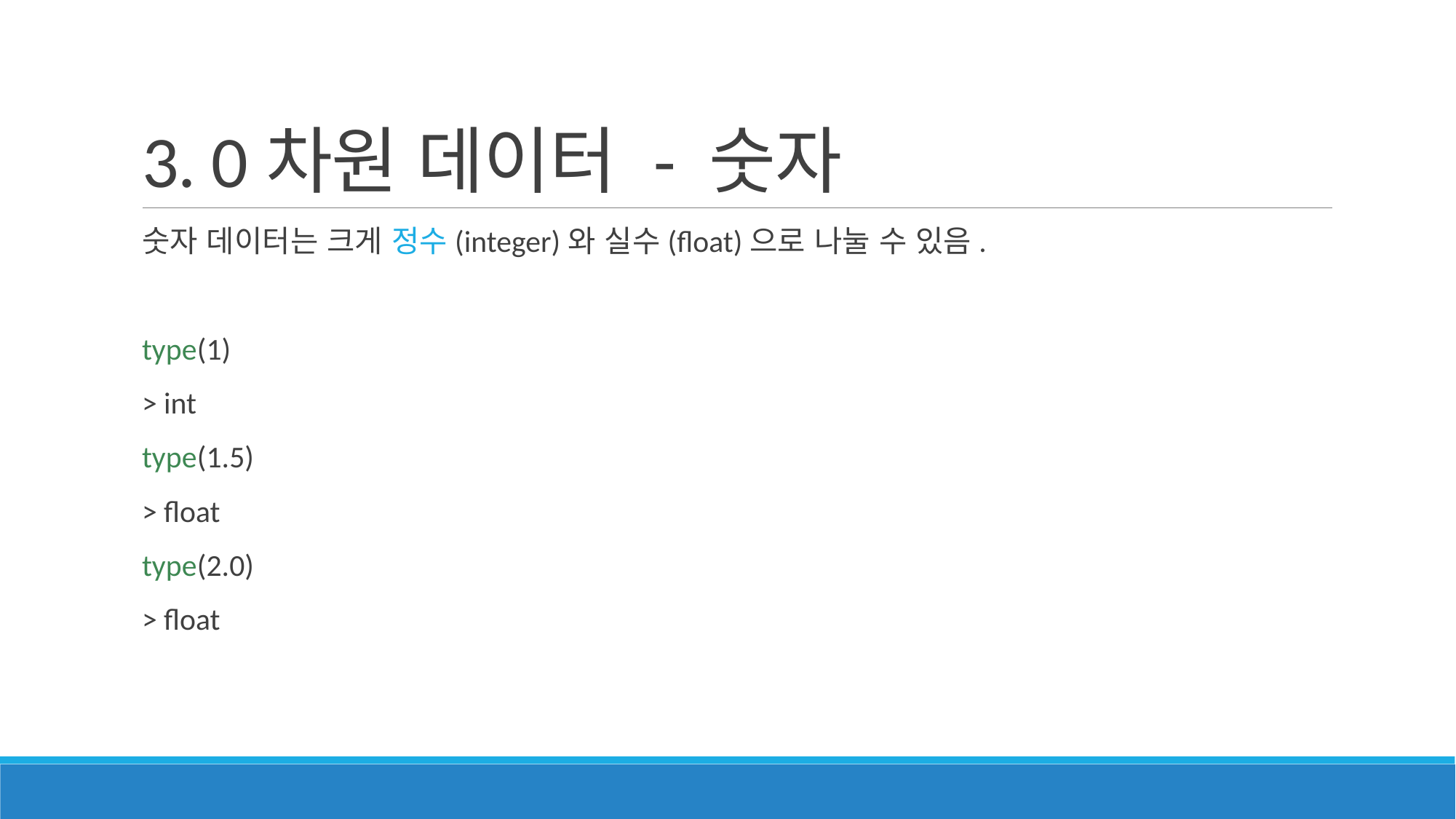

# 3. 0차원 데이터 - 숫자
숫자 데이터는 크게 정수(integer)와 실수(float)으로 나눌 수 있음.

type(1)
> int
type(1.5)
> float
type(2.0)
> float